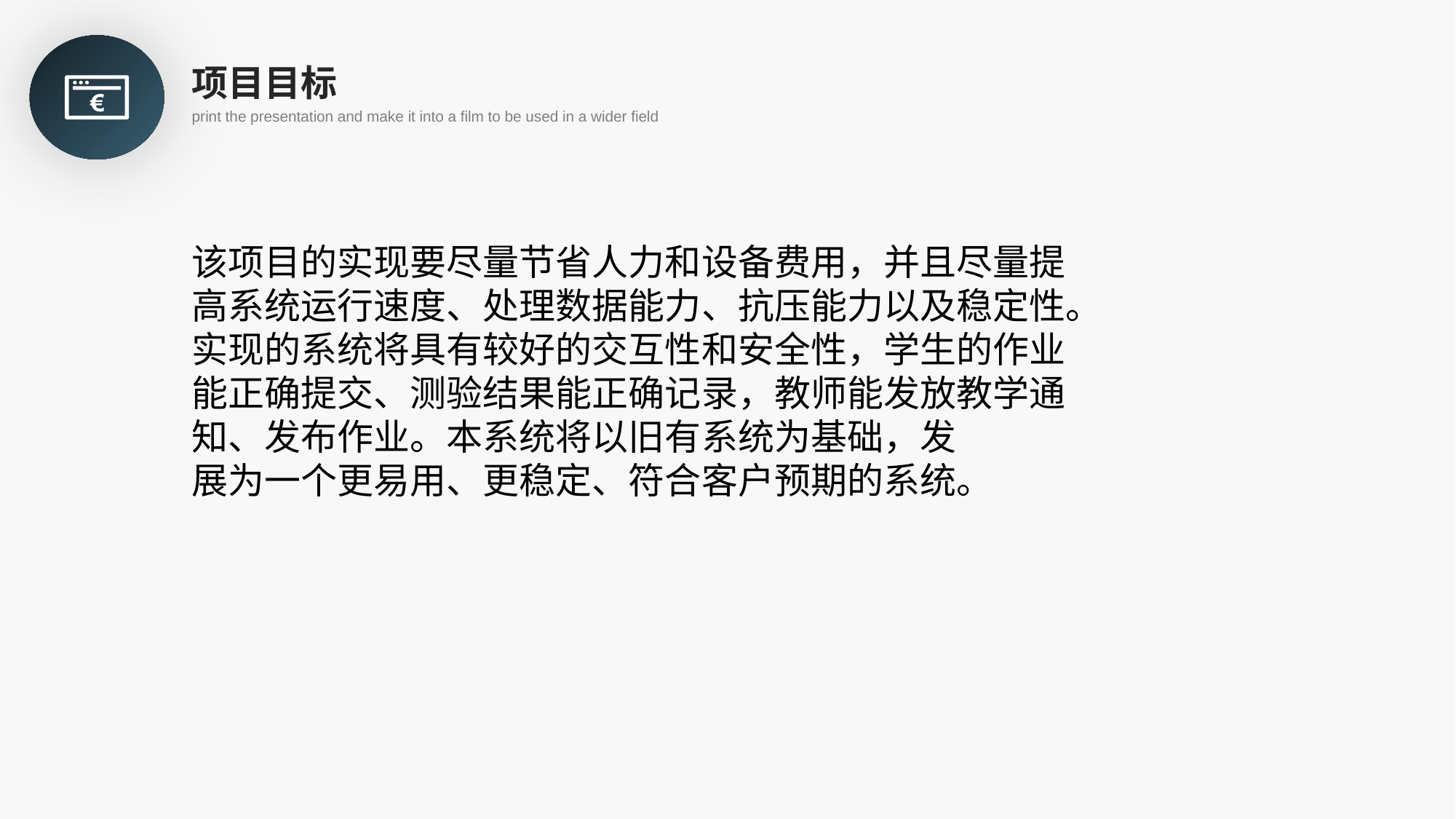

项目目标
print the presentation and make it into a film to be used in a wider field
该项目的实现要尽量节省人力和设备费用，并且尽量提高系统运行速度、处理数据能力、抗压能力以及稳定性。实现的系统将具有较好的交互性和安全性，学生的作业能正确提交、测验结果能正确记录，教师能发放教学通知、发布作业。本系统将以旧有系统为基础，发
展为一个更易用、更稳定、符合客户预期的系统。